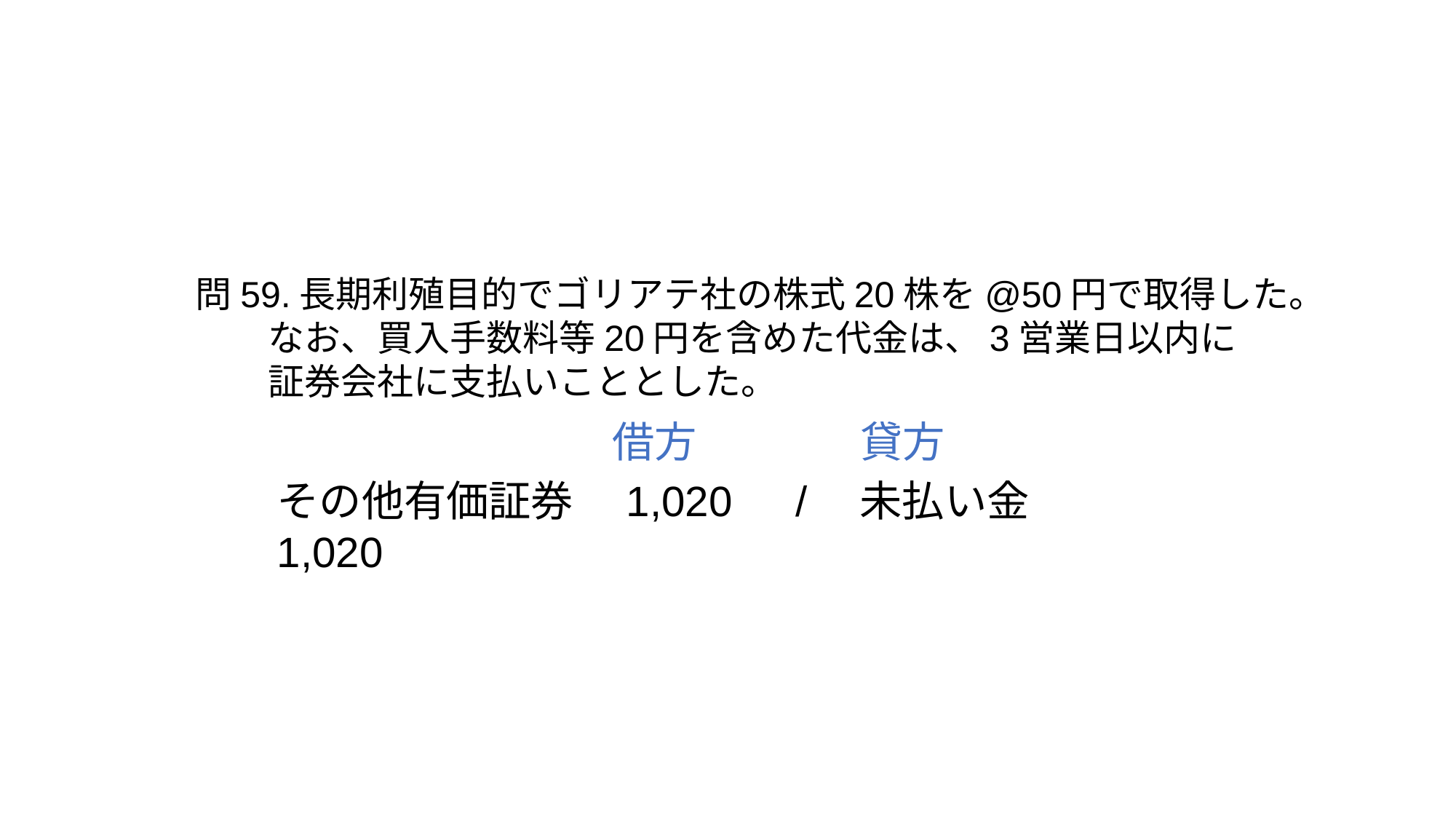

問59.長期利殖目的でゴリアテ社の株式20株を@50円で取得した。
　　なお、買入手数料等20円を含めた代金は、3営業日以内に
　　証券会社に支払いこととした。
借方
貸方
その他有価証券　1,020　/　未払い金　1,020